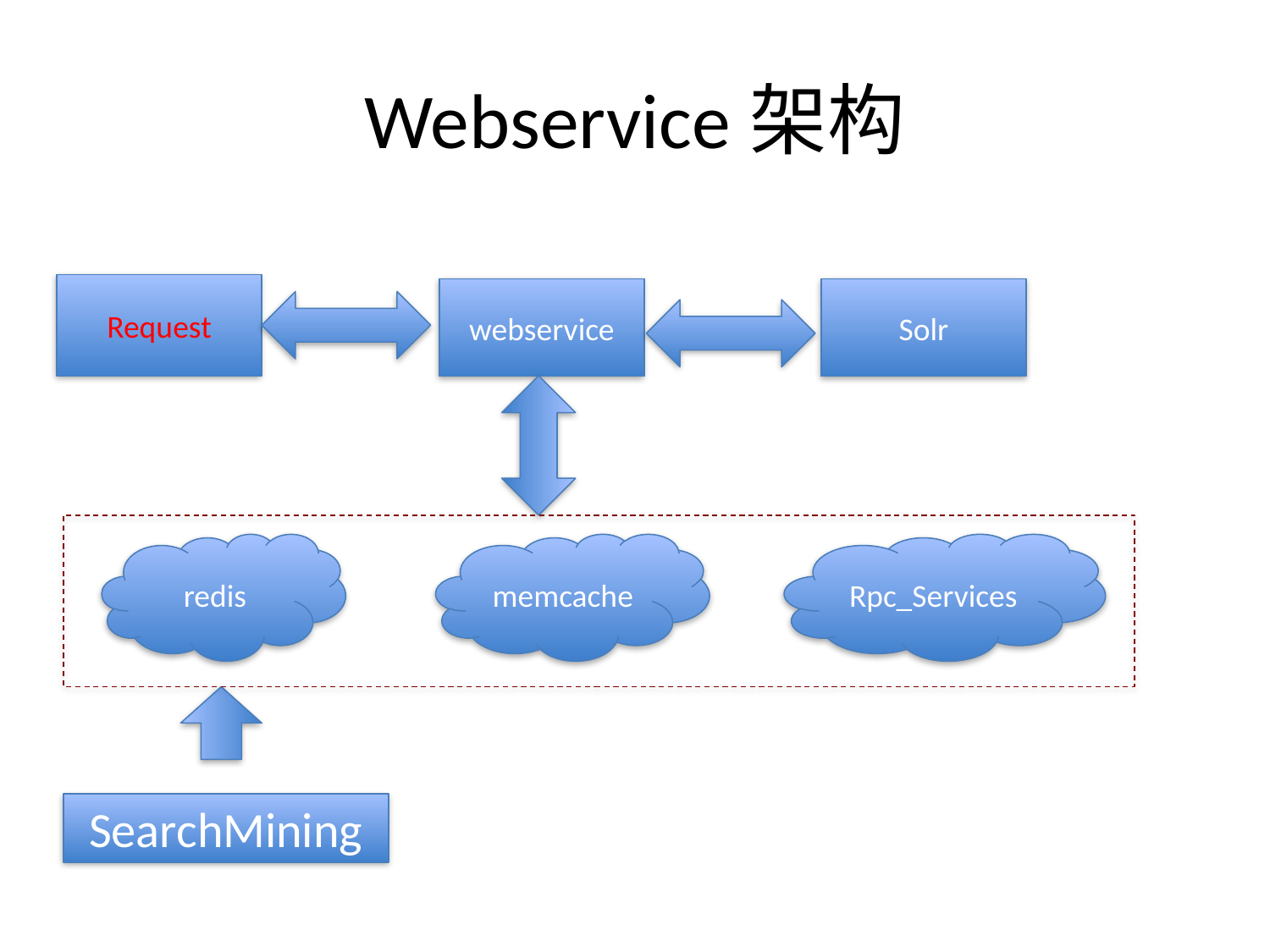

# Webservice架构
Request
webservice
Solr

redis
memcache
Rpc_Services

SearchMining